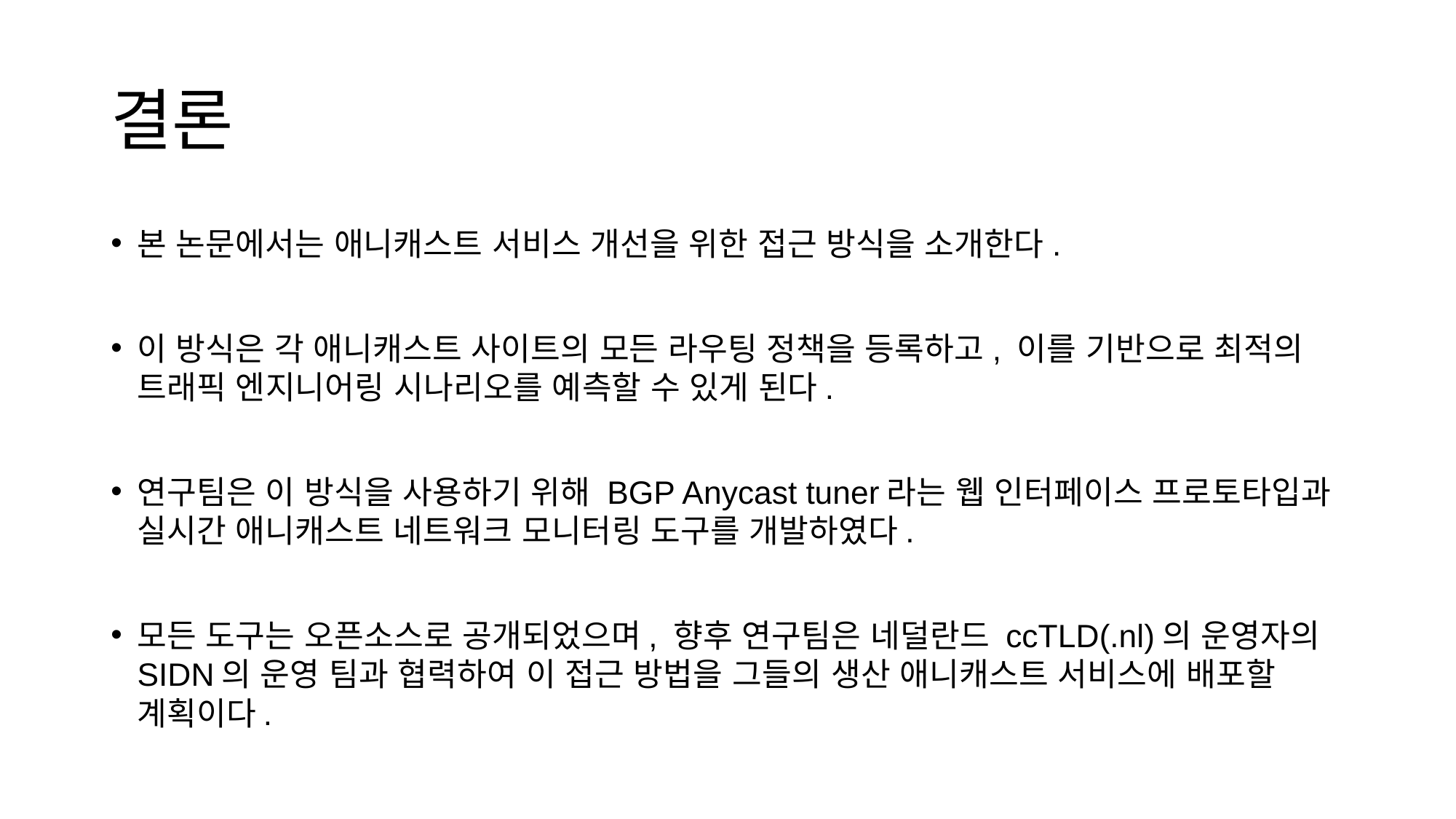

# 결론
본 논문에서는 애니캐스트 서비스 개선을 위한 접근 방식을 소개한다.

이 방식은 각 애니캐스트 사이트의 모든 라우팅 정책을 등록하고, 이를 기반으로 최적의 트래픽 엔지니어링 시나리오를 예측할 수 있게 된다.

연구팀은 이 방식을 사용하기 위해 BGP Anycast tuner라는 웹 인터페이스 프로토타입과 실시간 애니캐스트 네트워크 모니터링 도구를 개발하였다.

모든 도구는 오픈소스로 공개되었으며, 향후 연구팀은 네덜란드 ccTLD(.nl)의 운영자의 SIDN의 운영 팀과 협력하여 이 접근 방법을 그들의 생산 애니캐스트 서비스에 배포할 계획이다.